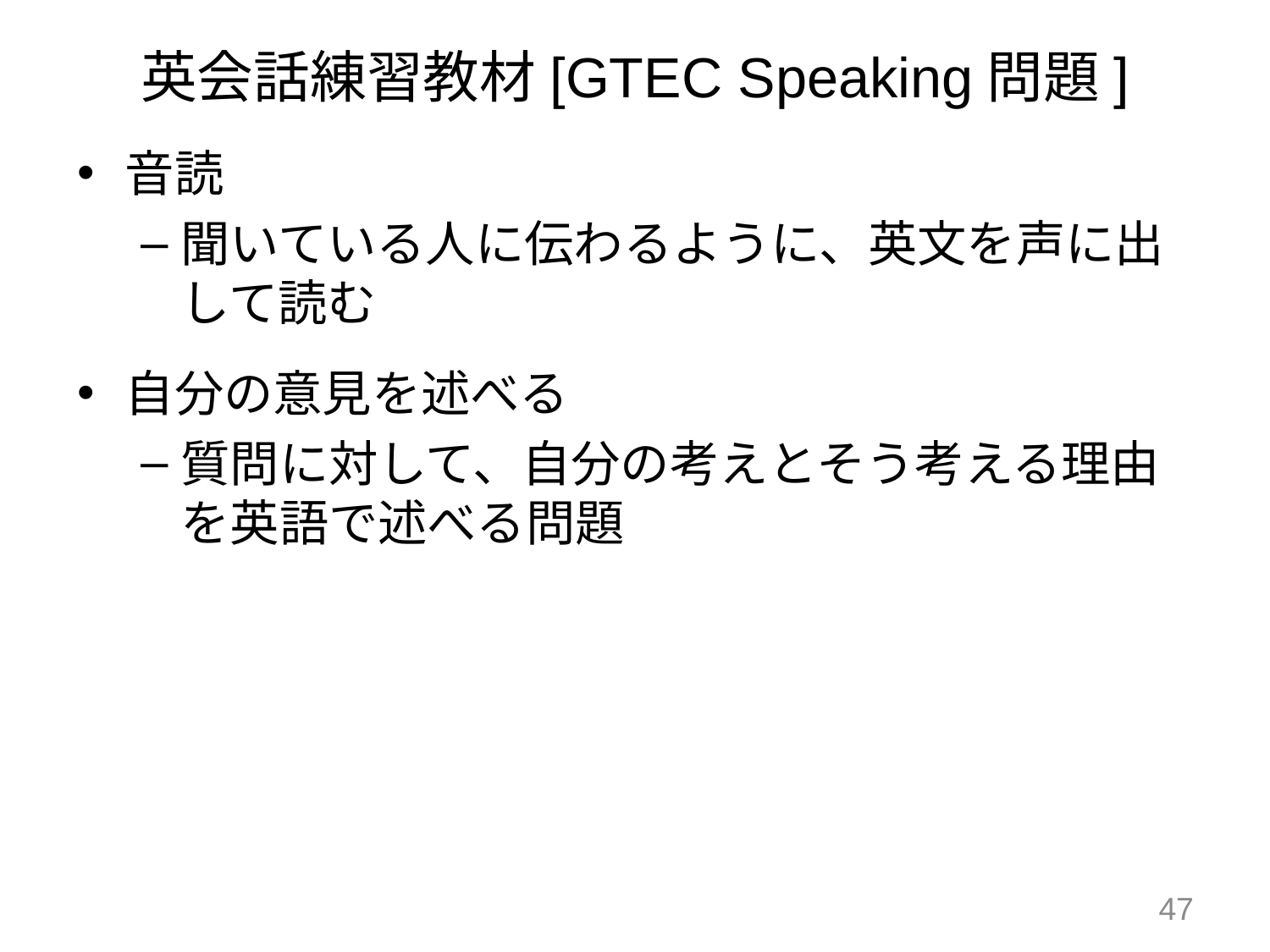

# 英会話練習教材[GTEC Speaking問題]
音読
聞いている人に伝わるように、英文を声に出して読む
自分の意見を述べる
質問に対して、自分の考えとそう考える理由を英語で述べる問題
47